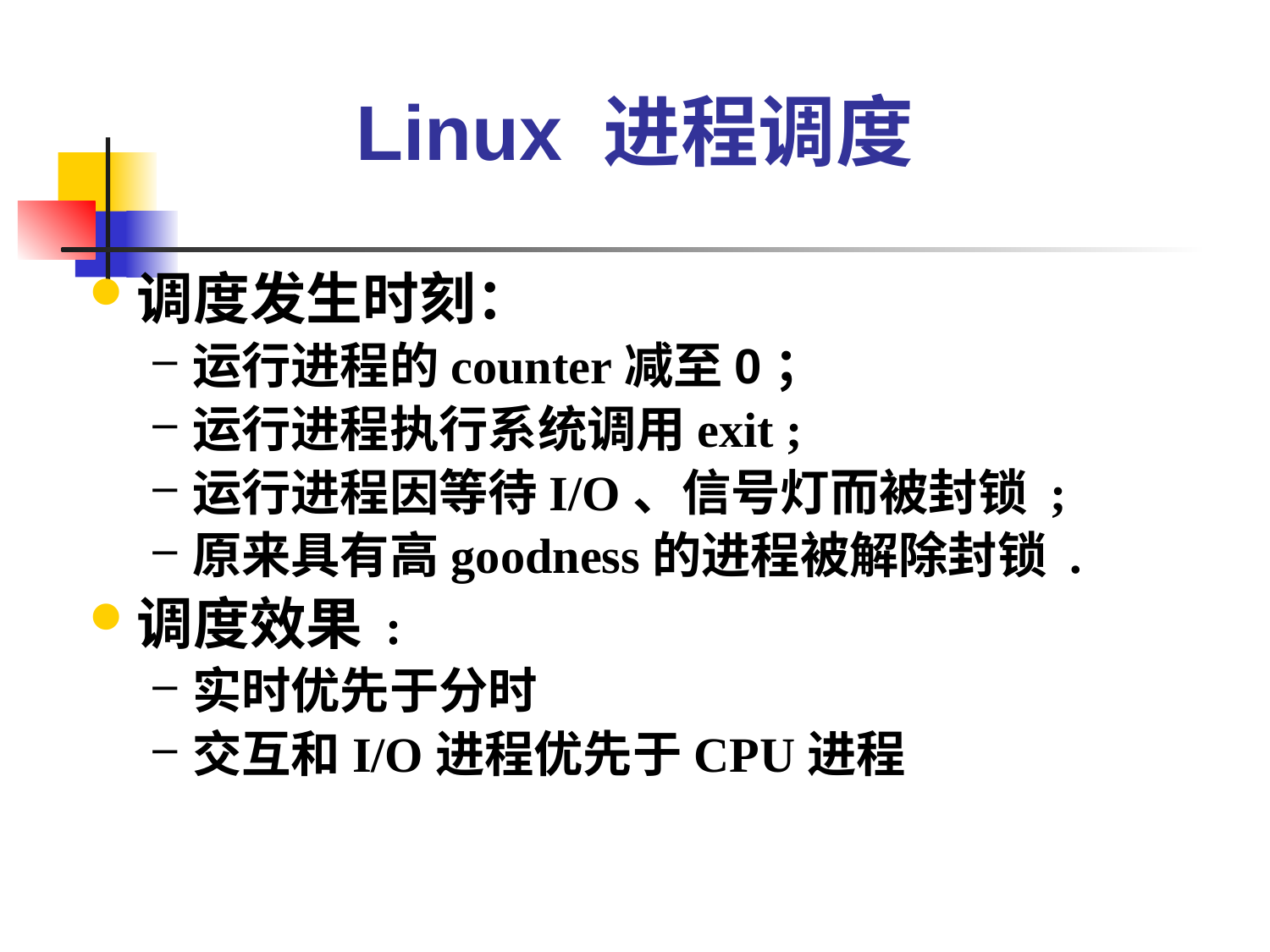

Linux 进程调度
调度发生时刻：
运行进程的counter减至0；
运行进程执行系统调用exit ;
运行进程因等待I/O、信号灯而被封锁 ;
原来具有高goodness的进程被解除封锁 .
调度效果 :
实时优先于分时
交互和I/O进程优先于CPU进程